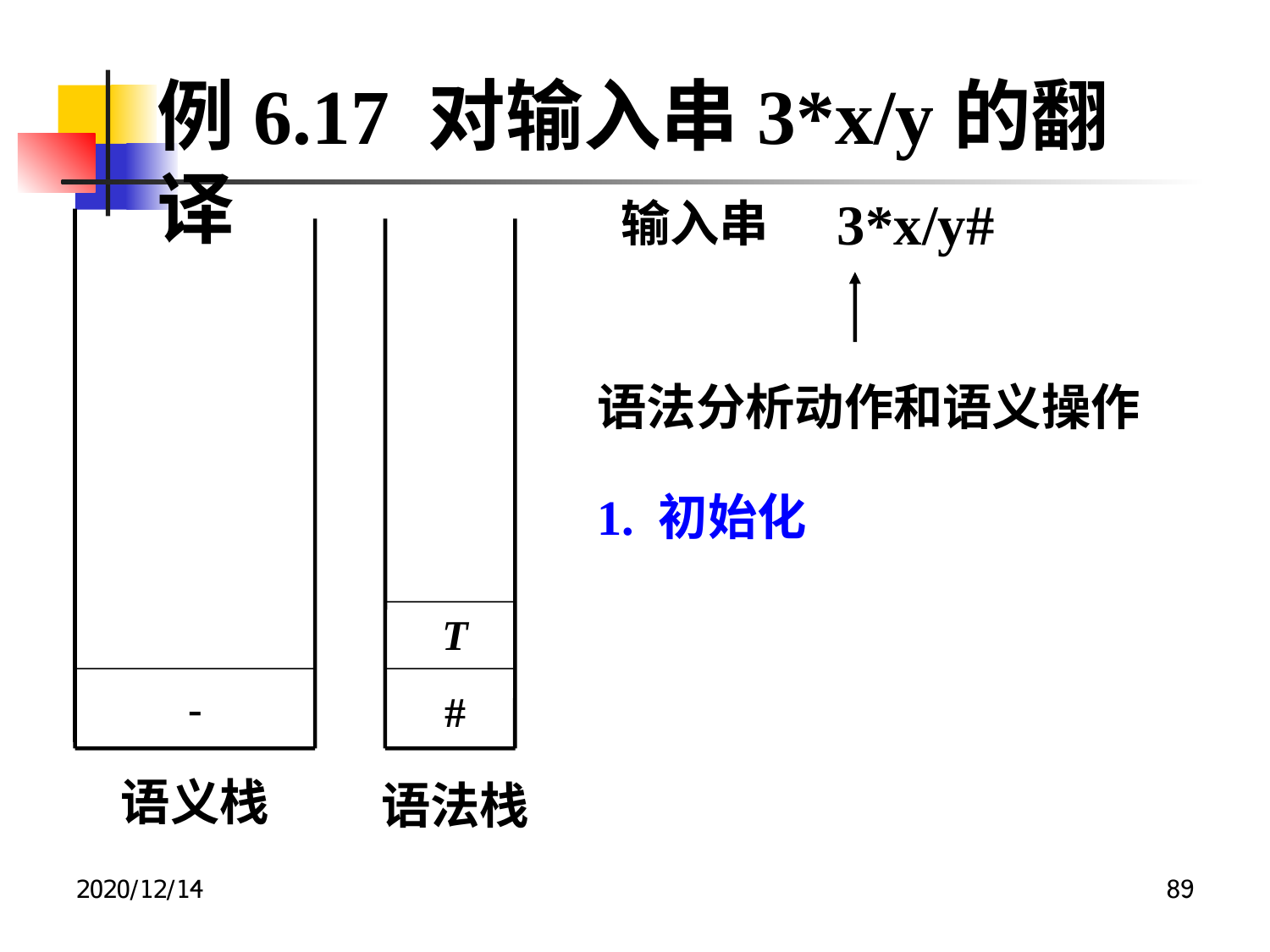

例6.17 对输入串3*x/y的翻译
3*x/y#
输入串

语法分析动作和语义操作
1. 初始化

T

-
#

语义栈
语法栈
2020/12/14
89